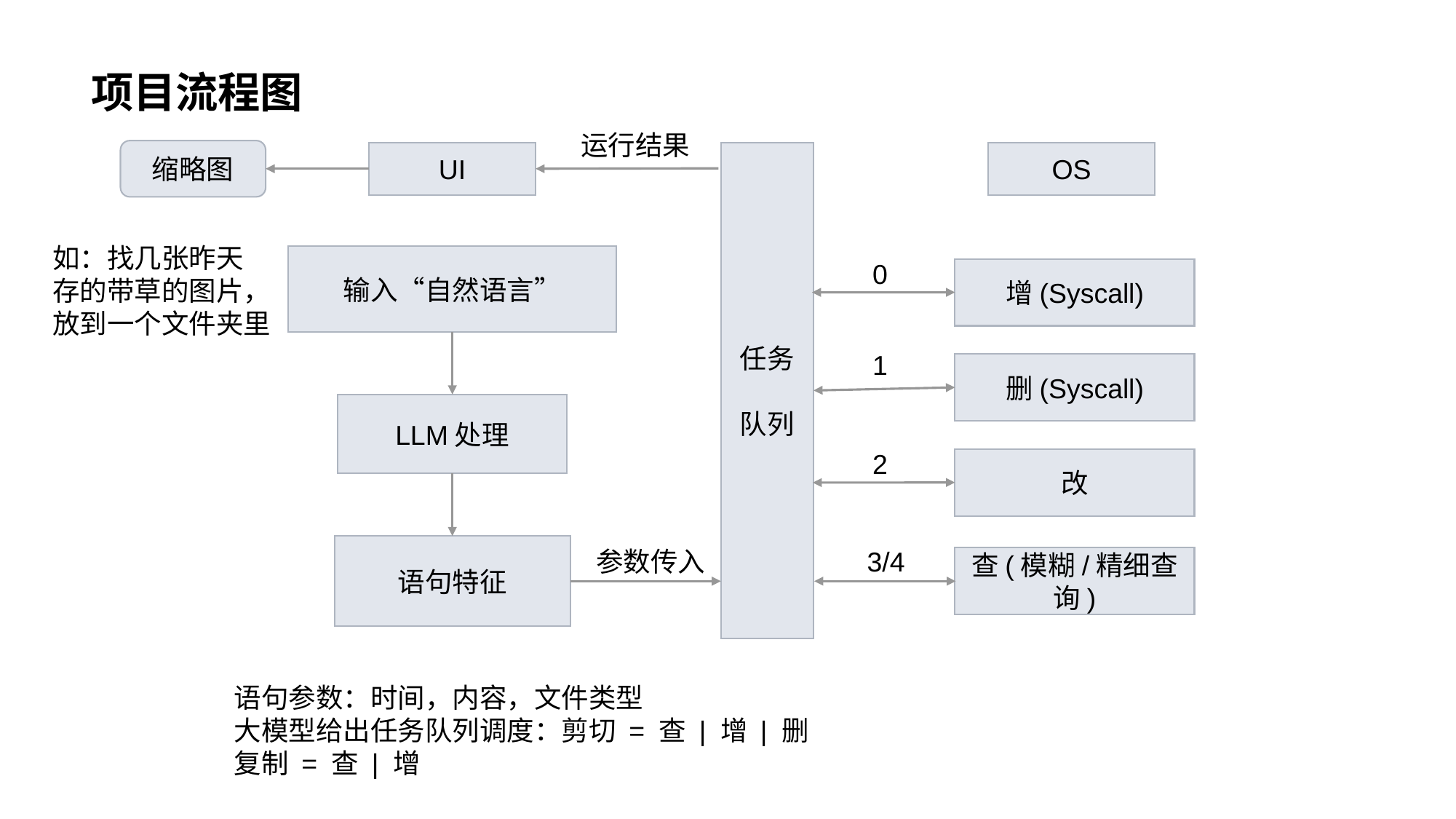

# 项目流程图
运行结果
缩略图
UI
任务

队列
OS
如：找几张昨天
存的带草的图片，
放到一个文件夹里
输入“自然语言”
0
增(Syscall)
1
删(Syscall)
LLM处理
2
改
语句特征
3/4
参数传入
查(模糊/精细查询)
语句参数：时间，内容，文件类型
大模型给出任务队列调度：剪切 = 查 | 增 | 删
复制 = 查 | 增
6